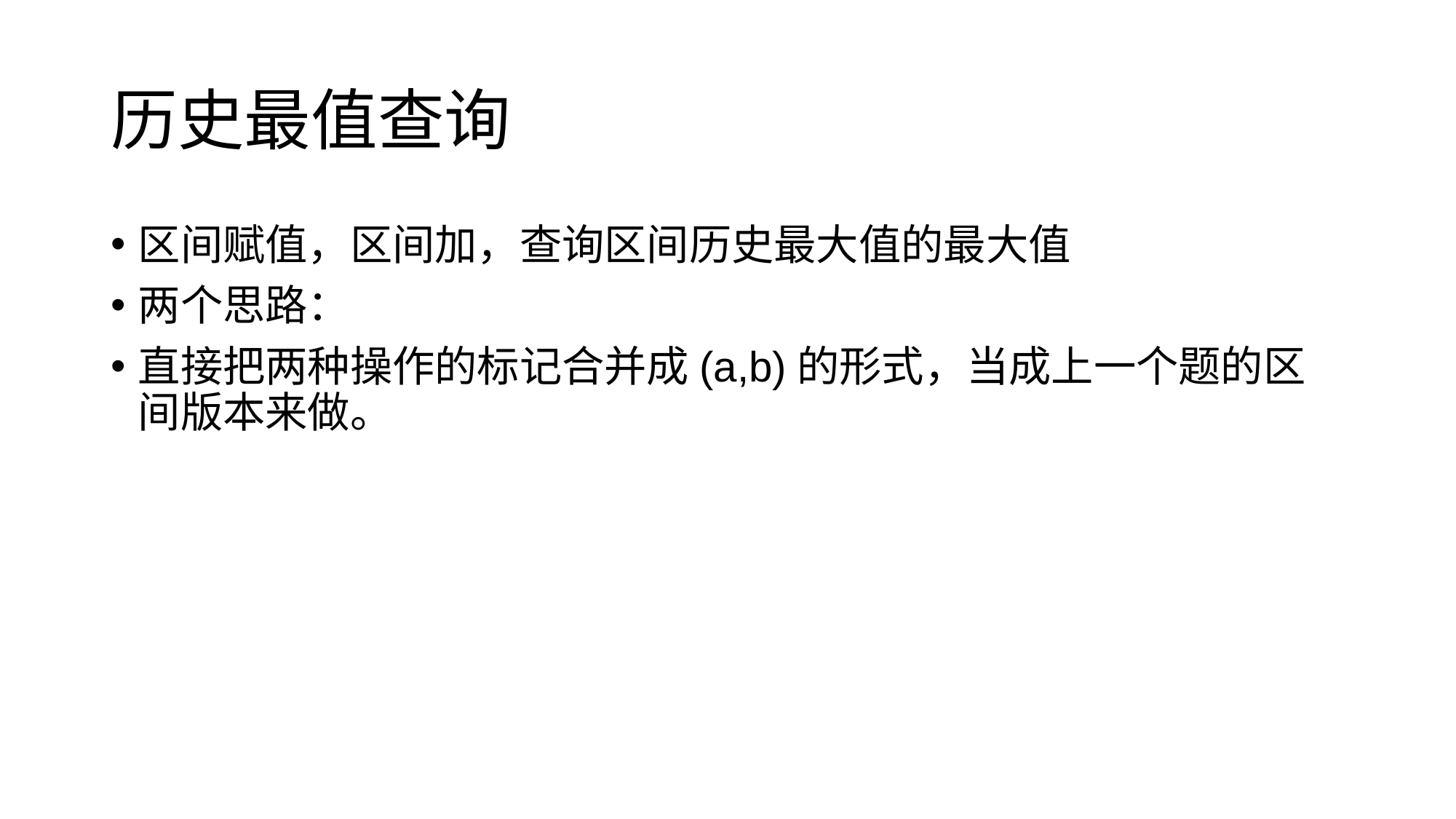

# 历史最值查询
区间赋值，区间加，查询区间历史最大值的最大值
两个思路：
直接把两种操作的标记合并成(a,b)的形式，当成上一个题的区间版本来做。